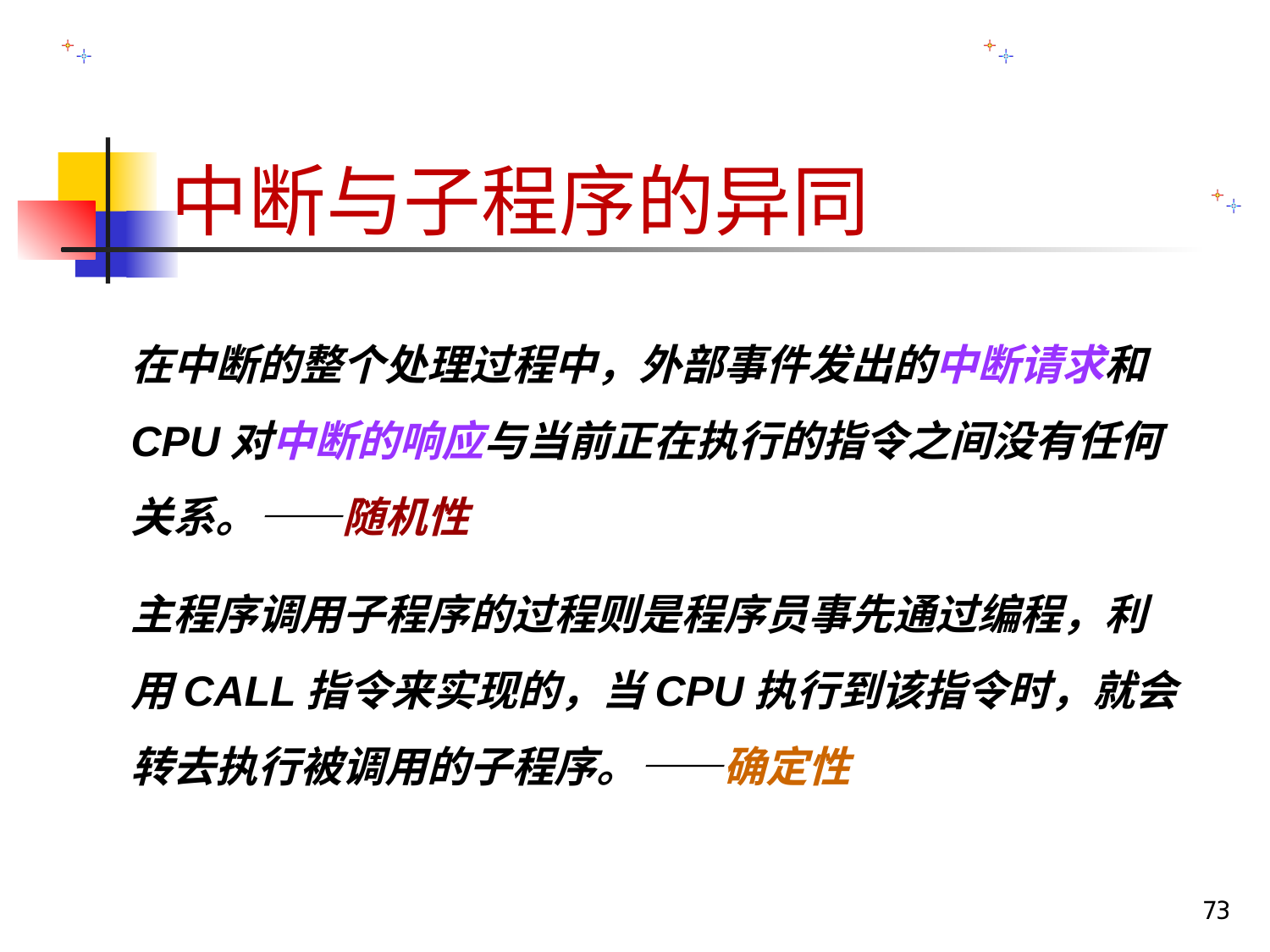

中断与子程序的异同
在中断的整个处理过程中，外部事件发出的中断请求和CPU对中断的响应与当前正在执行的指令之间没有任何关系。——随机性
主程序调用子程序的过程则是程序员事先通过编程，利用CALL指令来实现的，当CPU执行到该指令时，就会转去执行被调用的子程序。——确定性
73